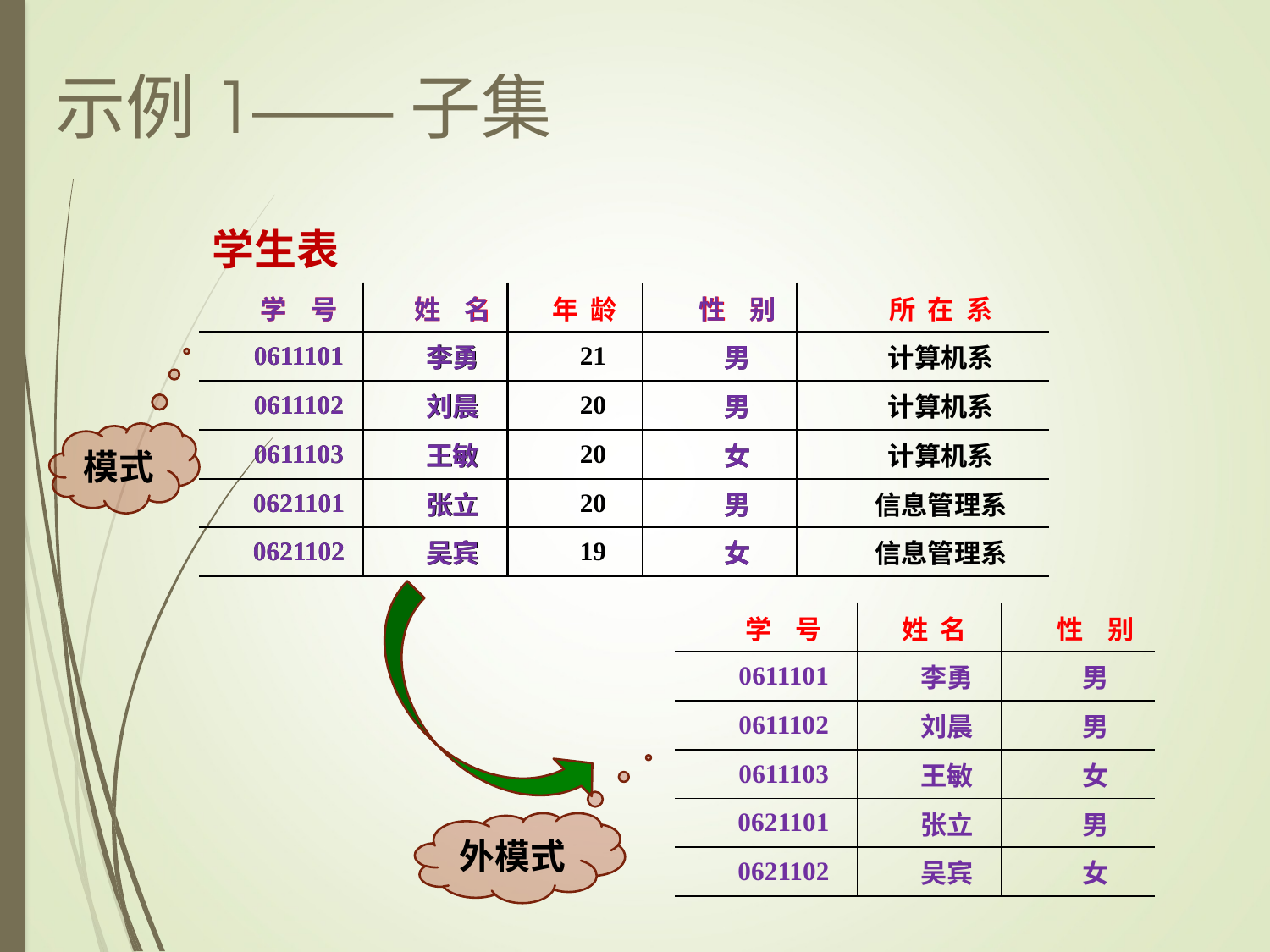

示例1——子集
学生表
| 学 号 | 姓 名 | 年 龄 | 性 别 | 所 在 系 |
| --- | --- | --- | --- | --- |
| 0611101 | 李勇 | 21 | 男 | 计算机系 |
| 0611102 | 刘晨 | 20 | 男 | 计算机系 |
| 0611103 | 王敏 | 20 | 女 | 计算机系 |
| 0621101 | 张立 | 20 | 男 | 信息管理系 |
| 0621102 | 吴宾 | 19 | 女 | 信息管理系 |
| 学 号 |
| --- |
| 0611101 |
| 0611102 |
| 0611103 |
| 0621101 |
| 0621102 |
| 姓 名 |
| --- |
| 李勇 |
| 刘晨 |
| 王敏 |
| 张立 |
| 吴宾 |
| 性 别 |
| --- |
| 男 |
| 男 |
| 女 |
| 男 |
| 女 |
模式

| 学 号 | 姓 名 | 性 别 |
| --- | --- | --- |
| 0611101 | 李勇 | 男 |
| 0611102 | 刘晨 | 男 |
| 0611103 | 王敏 | 女 |
| 0621101 | 张立 | 男 |
| 0621102 | 吴宾 | 女 |
外模式